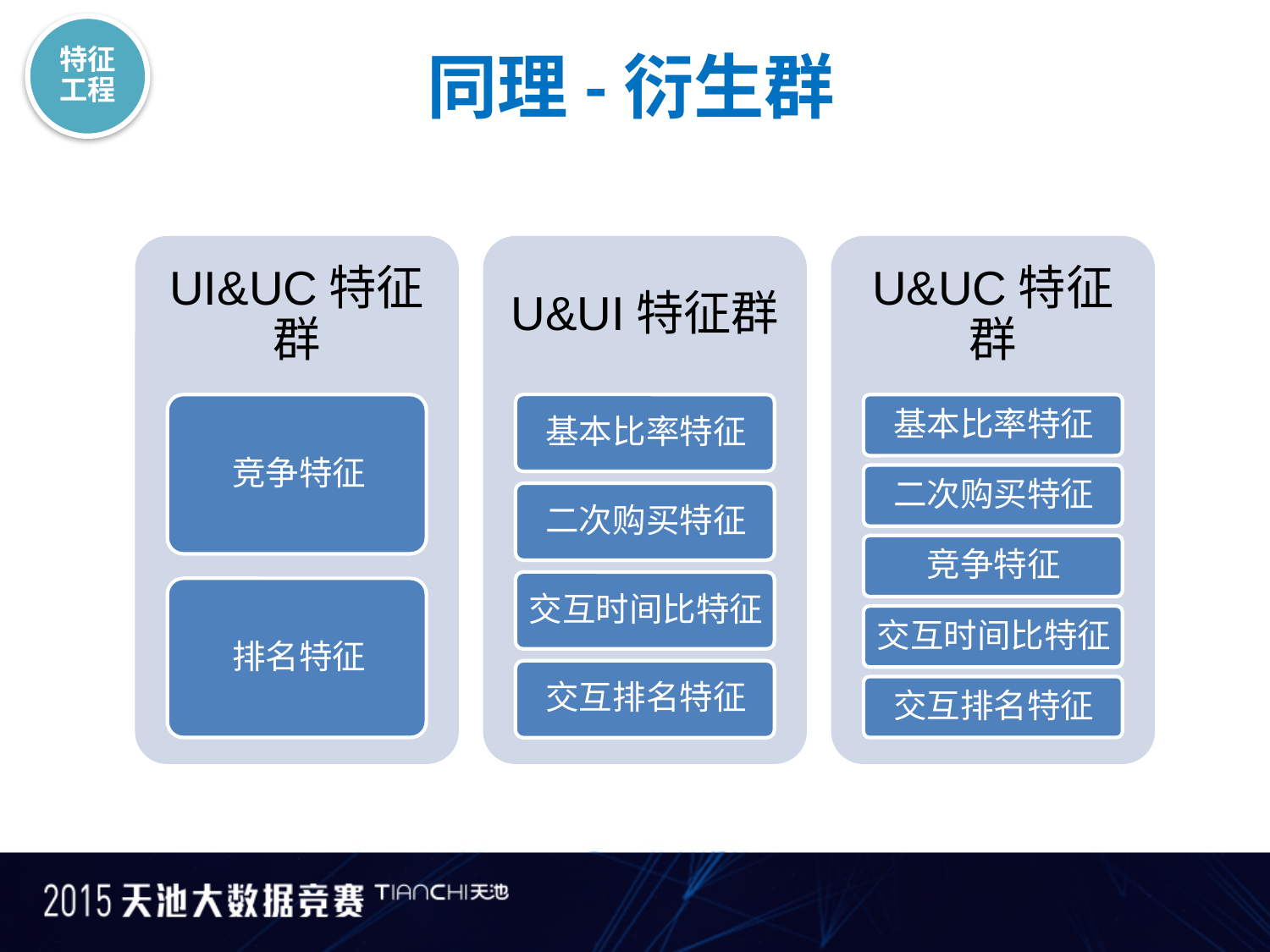

特征工程
同理-衍生群
UI&UC特征群
竞争特征
排名特征
U&UI特征群
基本比率特征
二次购买特征
交互时间比特征
交互排名特征
U&UC特征群
基本比率特征
二次购买特征
竞争特征
交互时间比特征
交互排名特征